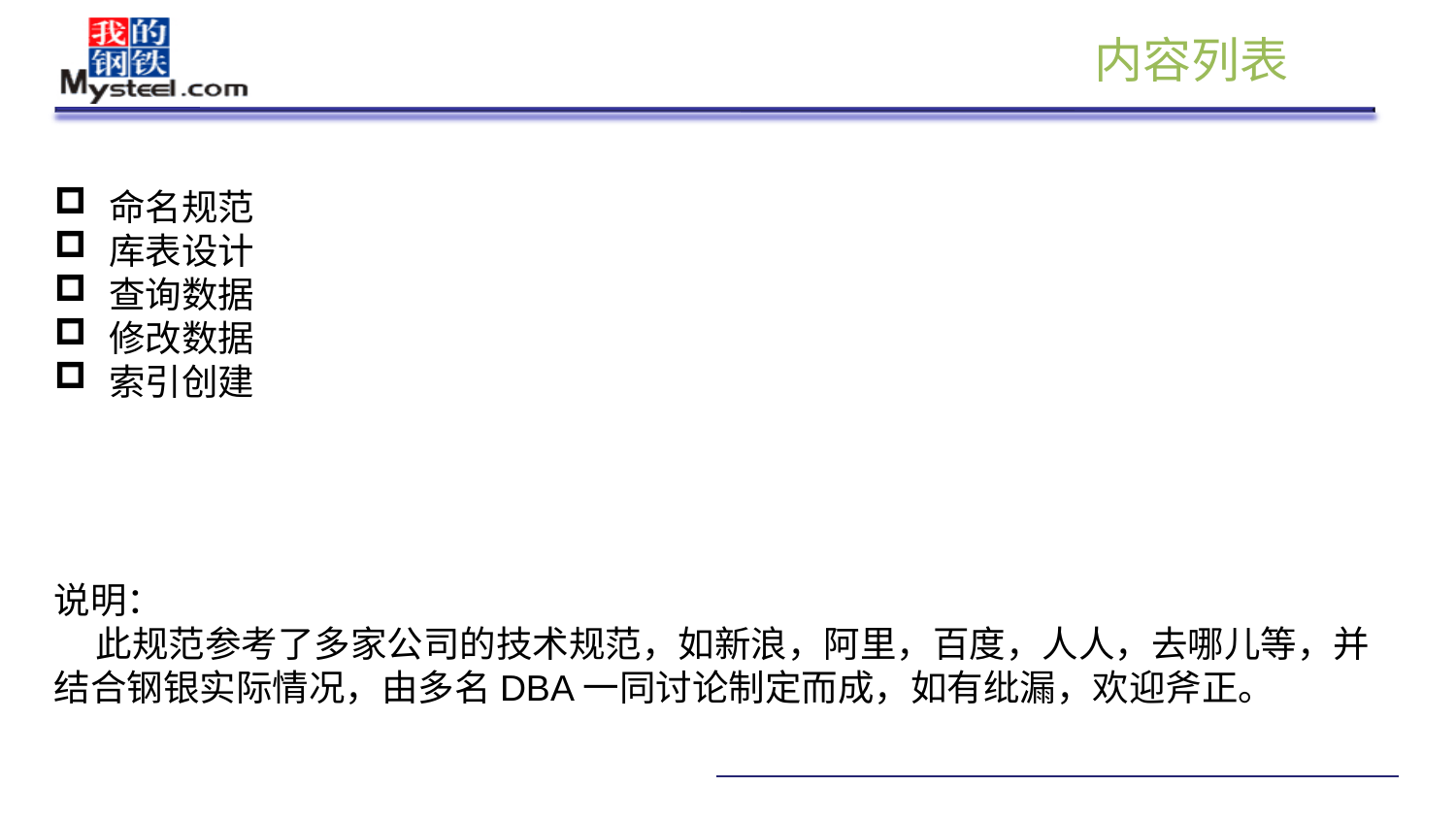

内容列表

命名规范
库表设计
查询数据
修改数据
索引创建

说明：
    此规范参考了多家公司的技术规范，如新浪，阿里，百度，人人，去哪儿等，并结合钢银实际情况，由多名DBA一同讨论制定而成，如有纰漏，欢迎斧正。